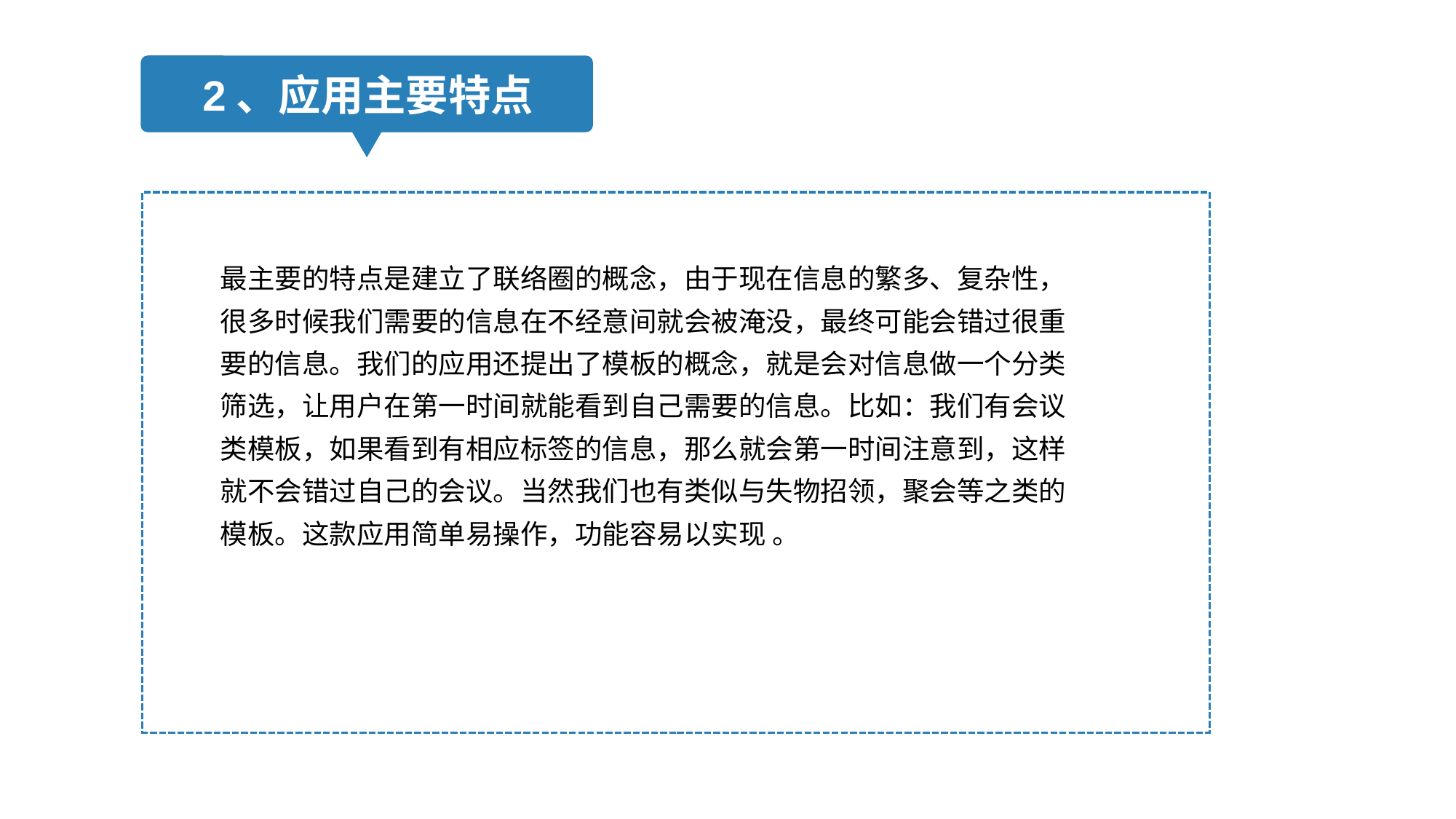

2、应用主要特点

最主要的特点是建立了联络圈的概念，由于现在信息的繁多、复杂性，很多时候我们需要的信息在不经意间就会被淹没，最终可能会错过很重要的信息。我们的应用还提出了模板的概念，就是会对信息做一个分类筛选，让用户在第一时间就能看到自己需要的信息。比如：我们有会议类模板，如果看到有相应标签的信息，那么就会第一时间注意到，这样就不会错过自己的会议。当然我们也有类似与失物招领，聚会等之类的模板。这款应用简单易操作，功能容易以实现 。